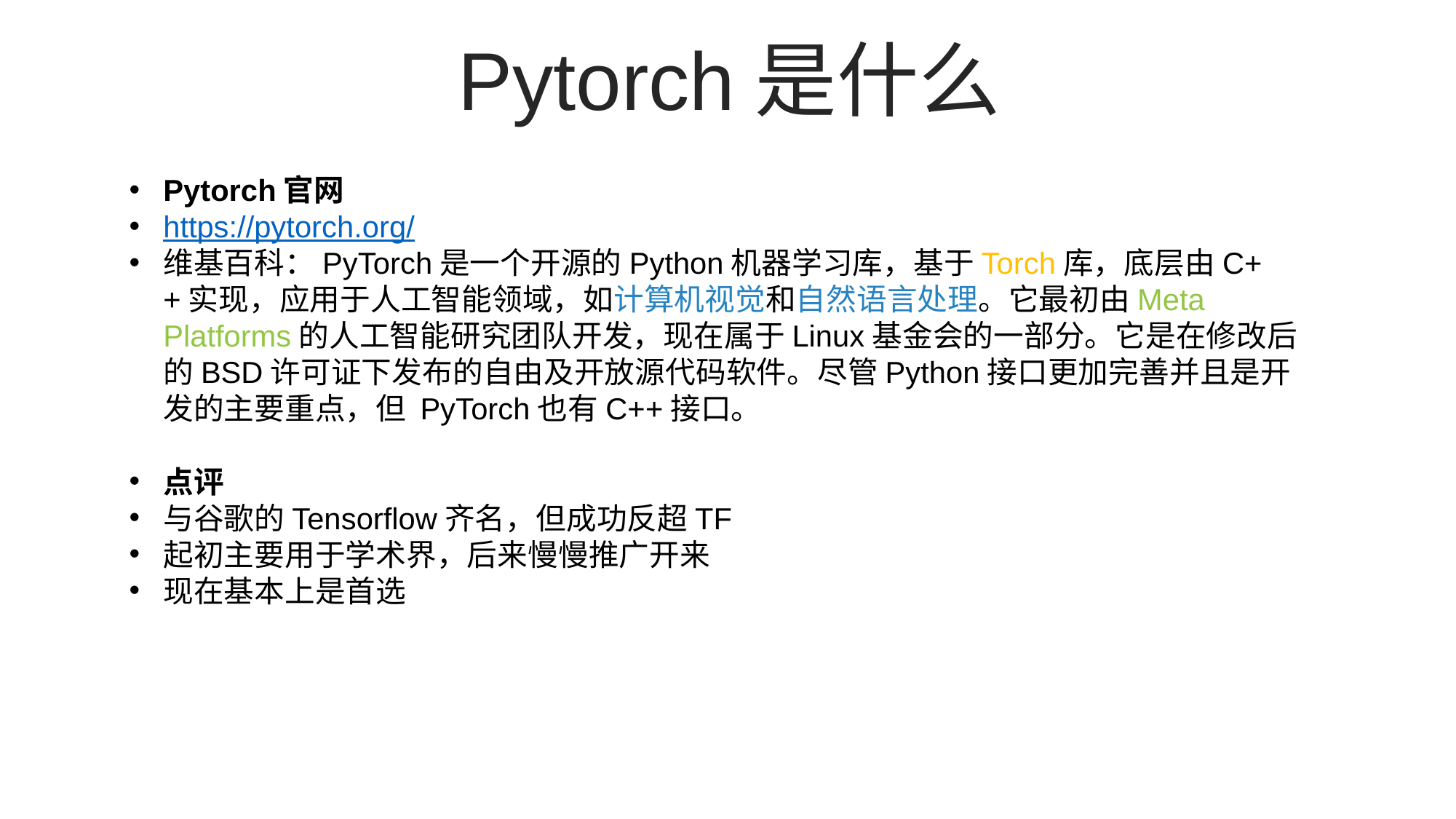

Pytorch是什么
Pytorch官网
https://pytorch.org/
维基百科：PyTorch是一个开源的Python机器学习库，基于Torch库，底层由C++实现，应用于人工智能领域，如计算机视觉和自然语言处理。它最初由Meta Platforms的人工智能研究团队开发，现在属于Linux基金会的一部分。它是在修改后的BSD许可证下发布的自由及开放源代码软件。尽管Python接口更加完善并且是开发的主要重点，但 PyTorch也有C++接口。

点评
与谷歌的Tensorflow齐名，但成功反超TF
起初主要用于学术界，后来慢慢推广开来
现在基本上是首选